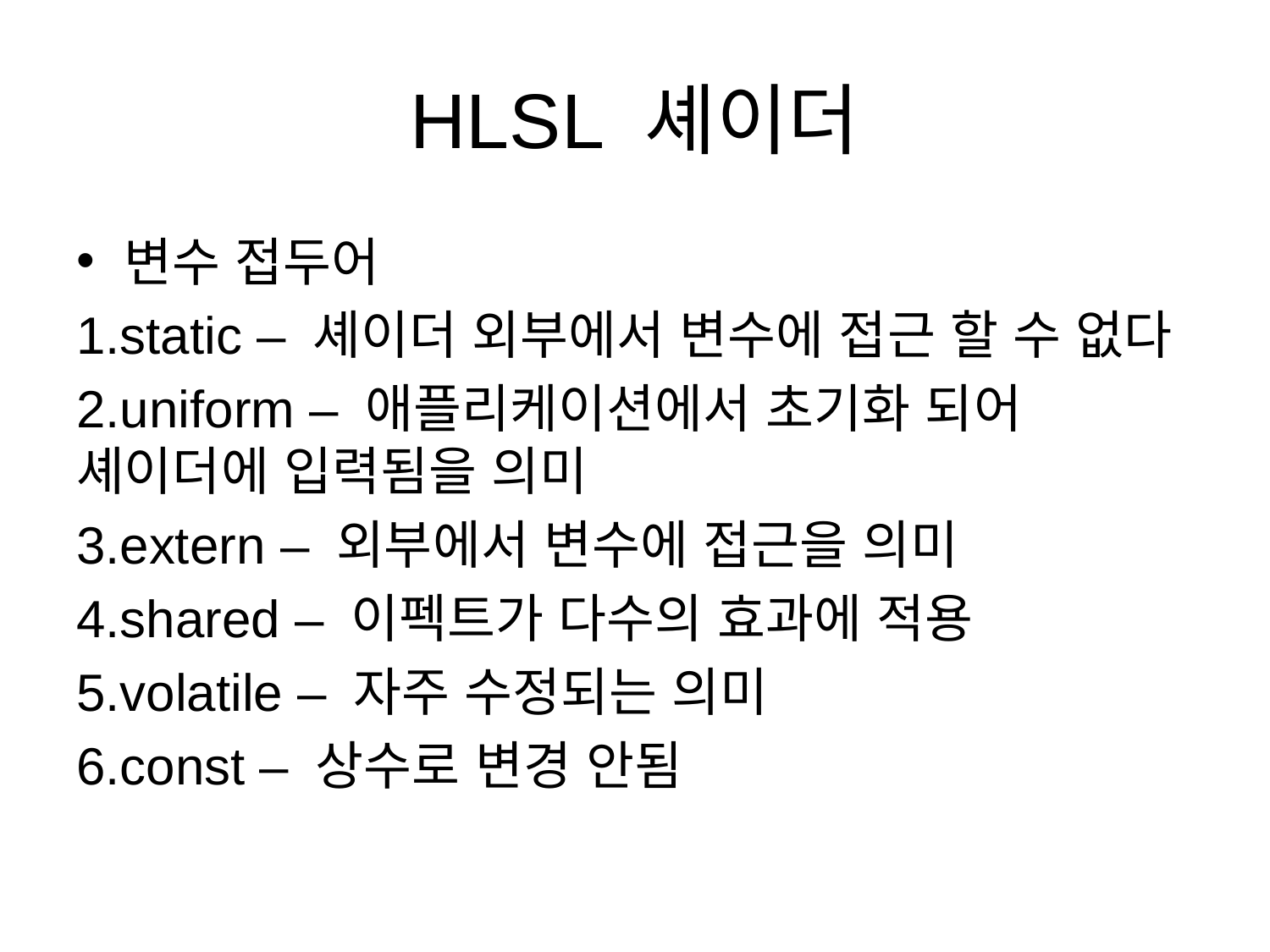

# HLSL 셰이더
변수 접두어
1.static – 셰이더 외부에서 변수에 접근 할 수 없다
2.uniform – 애플리케이션에서 초기화 되어 셰이더에 입력됨을 의미
3.extern – 외부에서 변수에 접근을 의미
4.shared – 이펙트가 다수의 효과에 적용
5.volatile – 자주 수정되는 의미
6.const – 상수로 변경 안됨